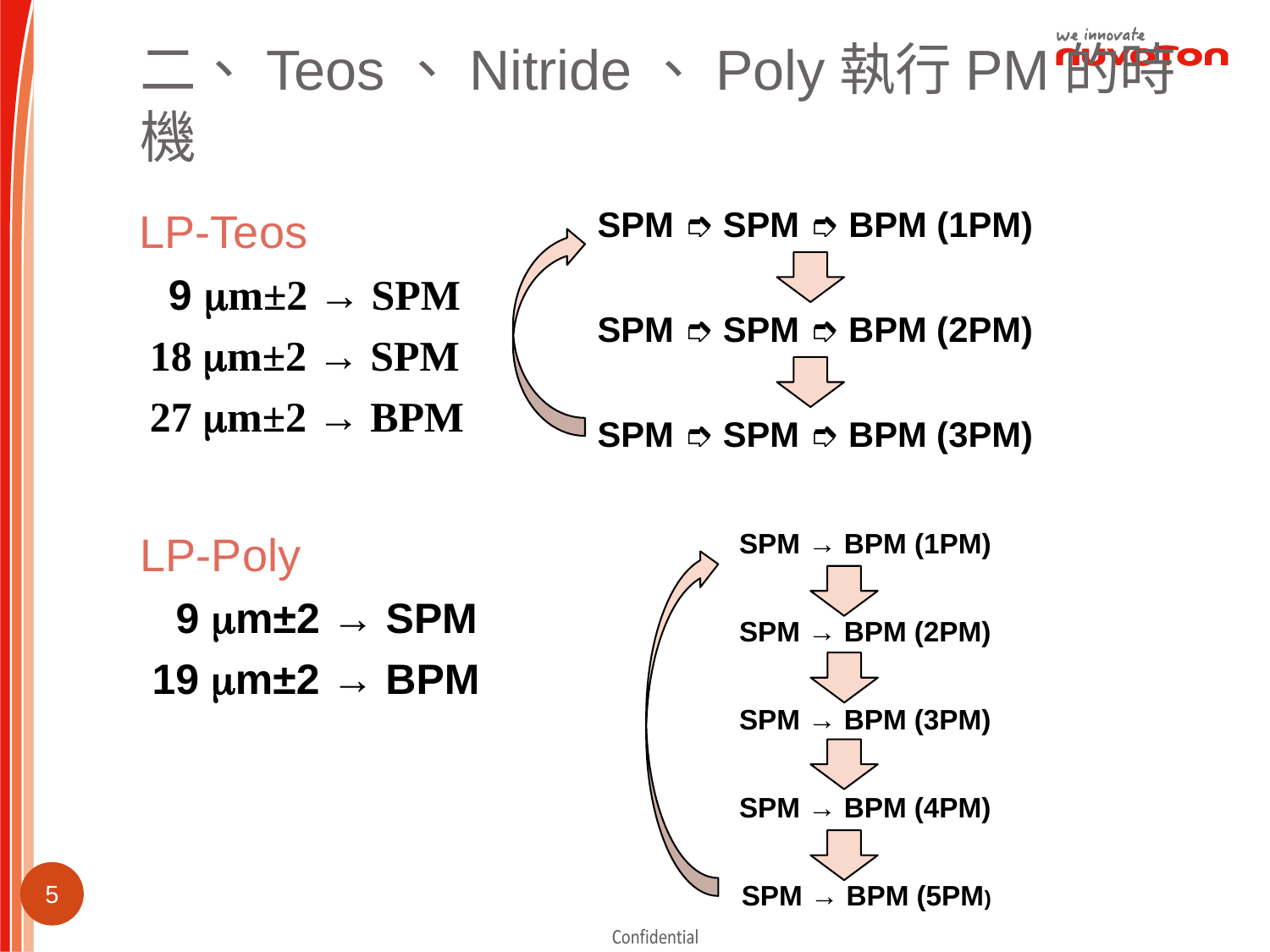

# 二、Teos、Nitride、Poly執行PM的時機
LP-Teos
   9 μm±2 → SPM
 18 μm±2 → SPM
 27 μm±2 → BPM

SPM ➮ SPM ➮ BPM (1PM)

SPM ➮ SPM ➮ BPM (2PM)

SPM ➮ SPM ➮ BPM (3PM)

LP-Poly
   9 μm±2 → SPM
 19 μm±2 → BPM

SPM → BPM (1PM)

SPM → BPM (2PM)

SPM → BPM (3PM)

SPM → BPM (4PM)

SPM → BPM (5PM)

5